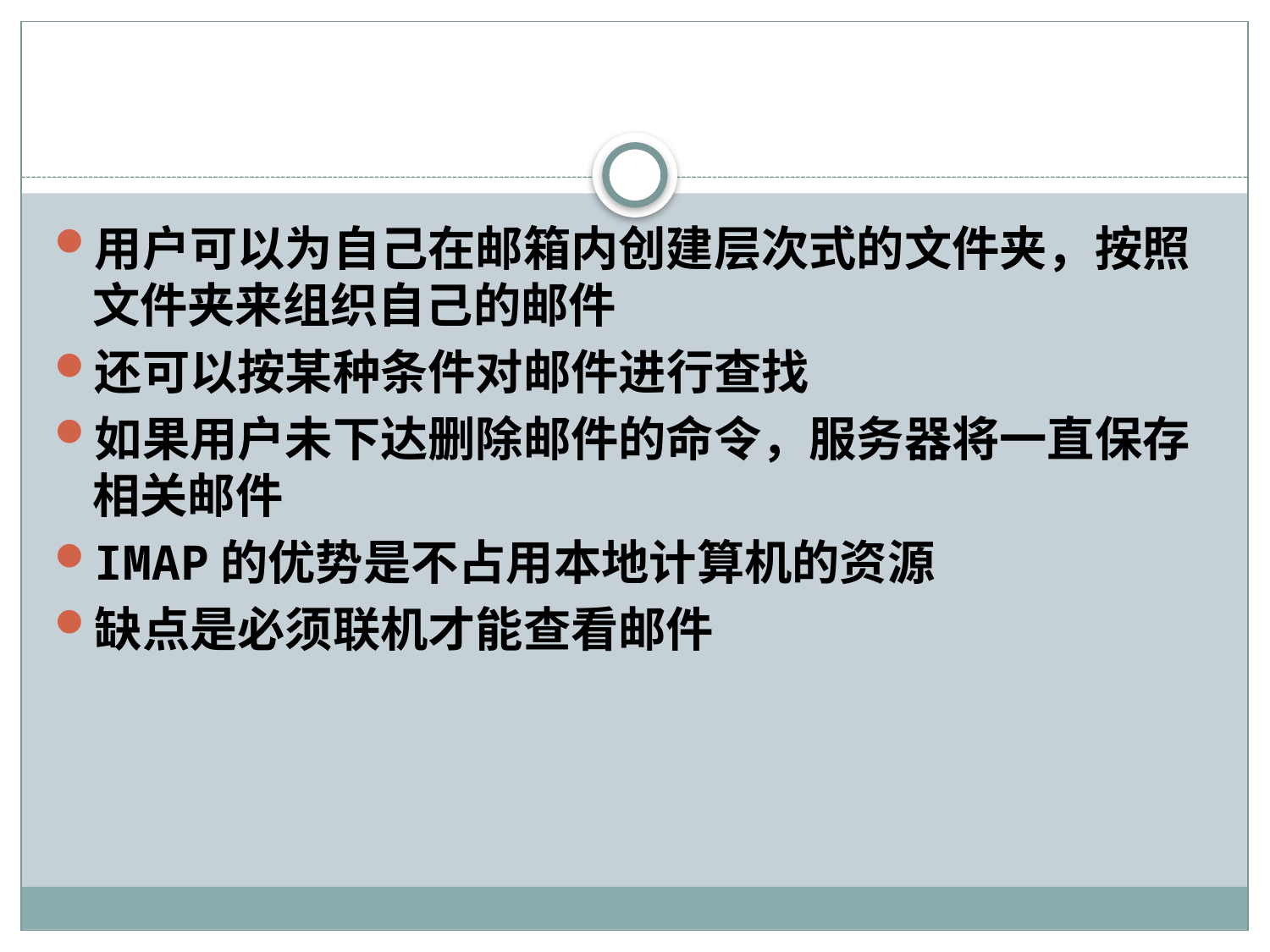

#
用户可以为自己在邮箱内创建层次式的文件夹，按照文件夹来组织自己的邮件
还可以按某种条件对邮件进行查找
如果用户未下达删除邮件的命令，服务器将一直保存相关邮件
IMAP的优势是不占用本地计算机的资源
缺点是必须联机才能查看邮件